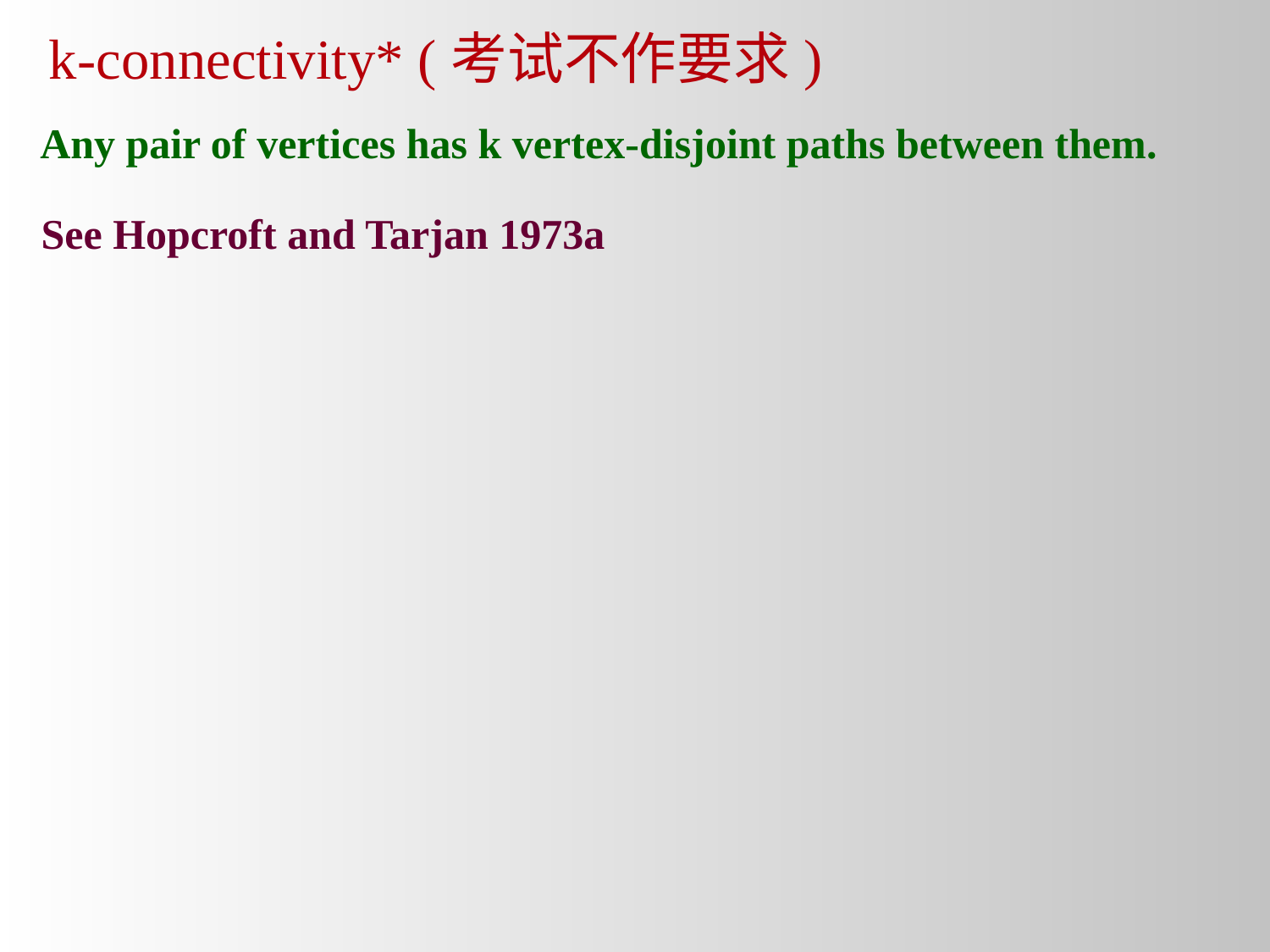

# k-connectivity* (考试不作要求)
Any pair of vertices has k vertex-disjoint paths between them.
See Hopcroft and Tarjan 1973a